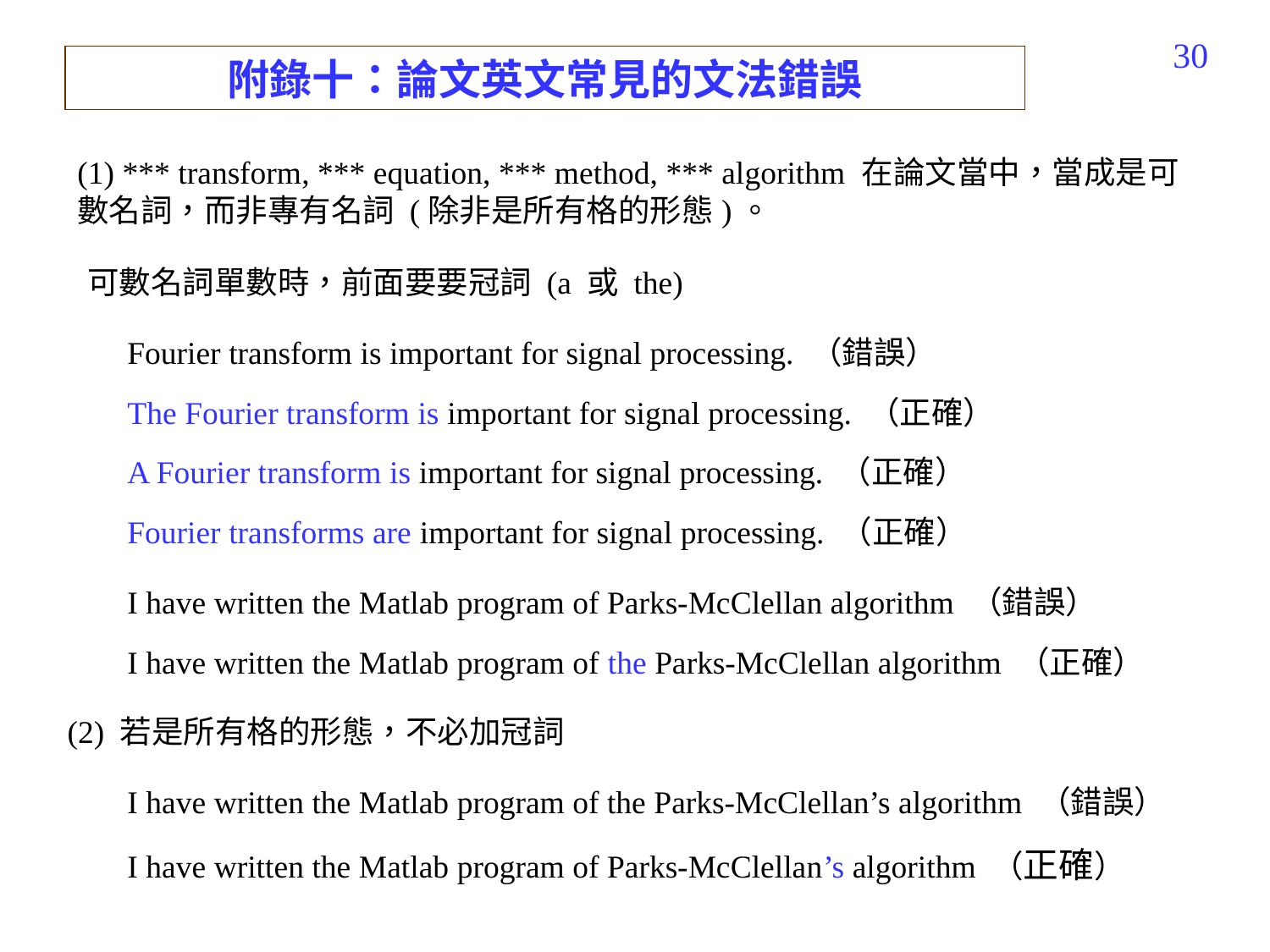

30
附錄十：論文英文常見的文法錯誤
(1) *** transform, *** equation, *** method, *** algorithm 在論文當中，當成是可數名詞，而非專有名詞 (除非是所有格的形態)。
可數名詞單數時，前面要要冠詞 (a 或 the)
Fourier transform is important for signal processing. （錯誤）
The Fourier transform is important for signal processing. （正確）
A Fourier transform is important for signal processing. （正確）
Fourier transforms are important for signal processing. （正確）
I have written the Matlab program of Parks-McClellan algorithm （錯誤）
I have written the Matlab program of the Parks-McClellan algorithm （正確）
(2) 若是所有格的形態，不必加冠詞
I have written the Matlab program of the Parks-McClellan’s algorithm （錯誤）
I have written the Matlab program of Parks-McClellan’s algorithm （正確）